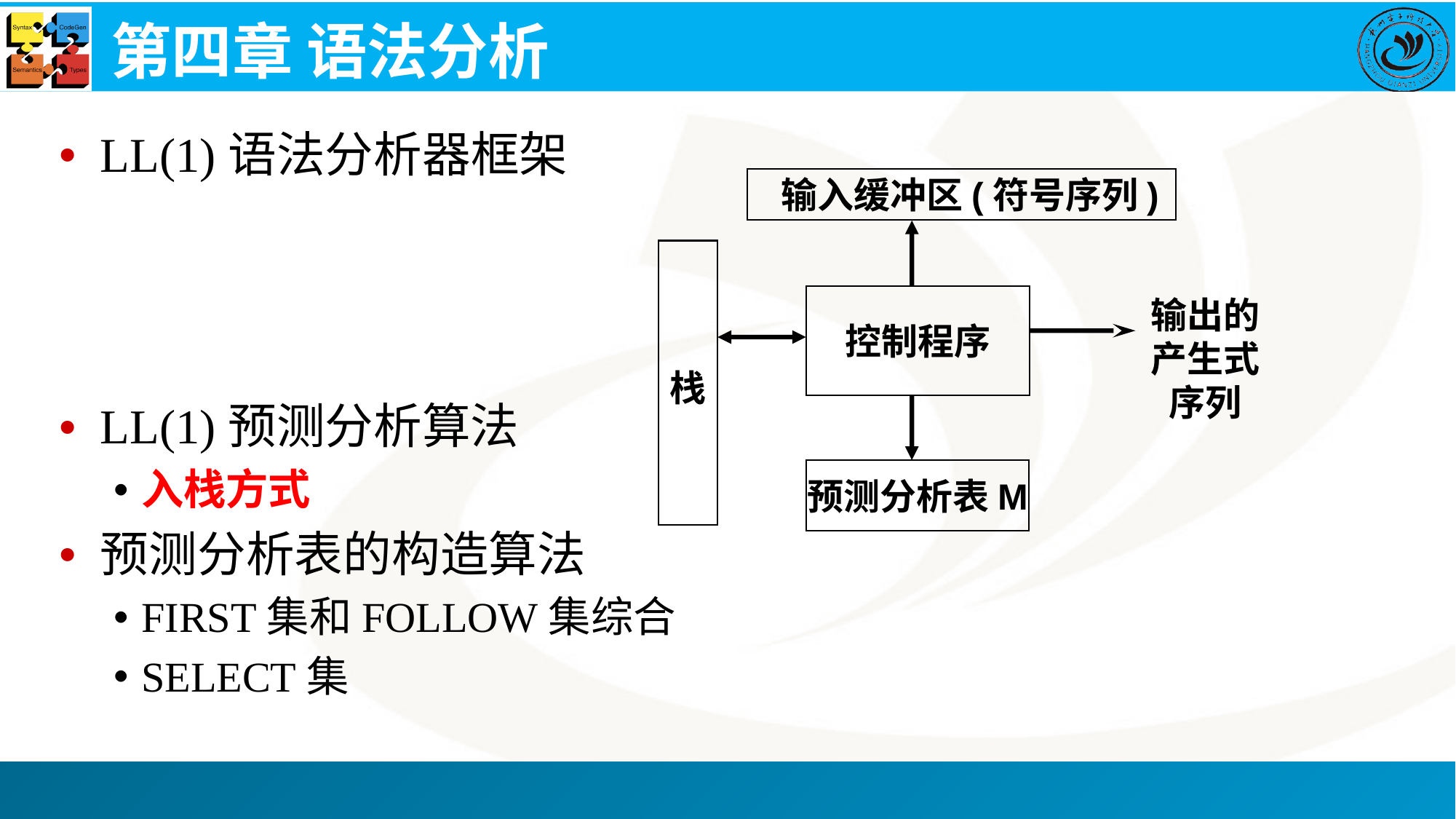

# 第四章 语法分析
LL(1)语法分析器框架

LL(1)预测分析算法
入栈方式
预测分析表的构造算法
FIRST集和FOLLOW集综合
SELECT集
 输入缓冲区(符号序列)

栈
控制程序
输出的
产生式序列

预测分析表M
19